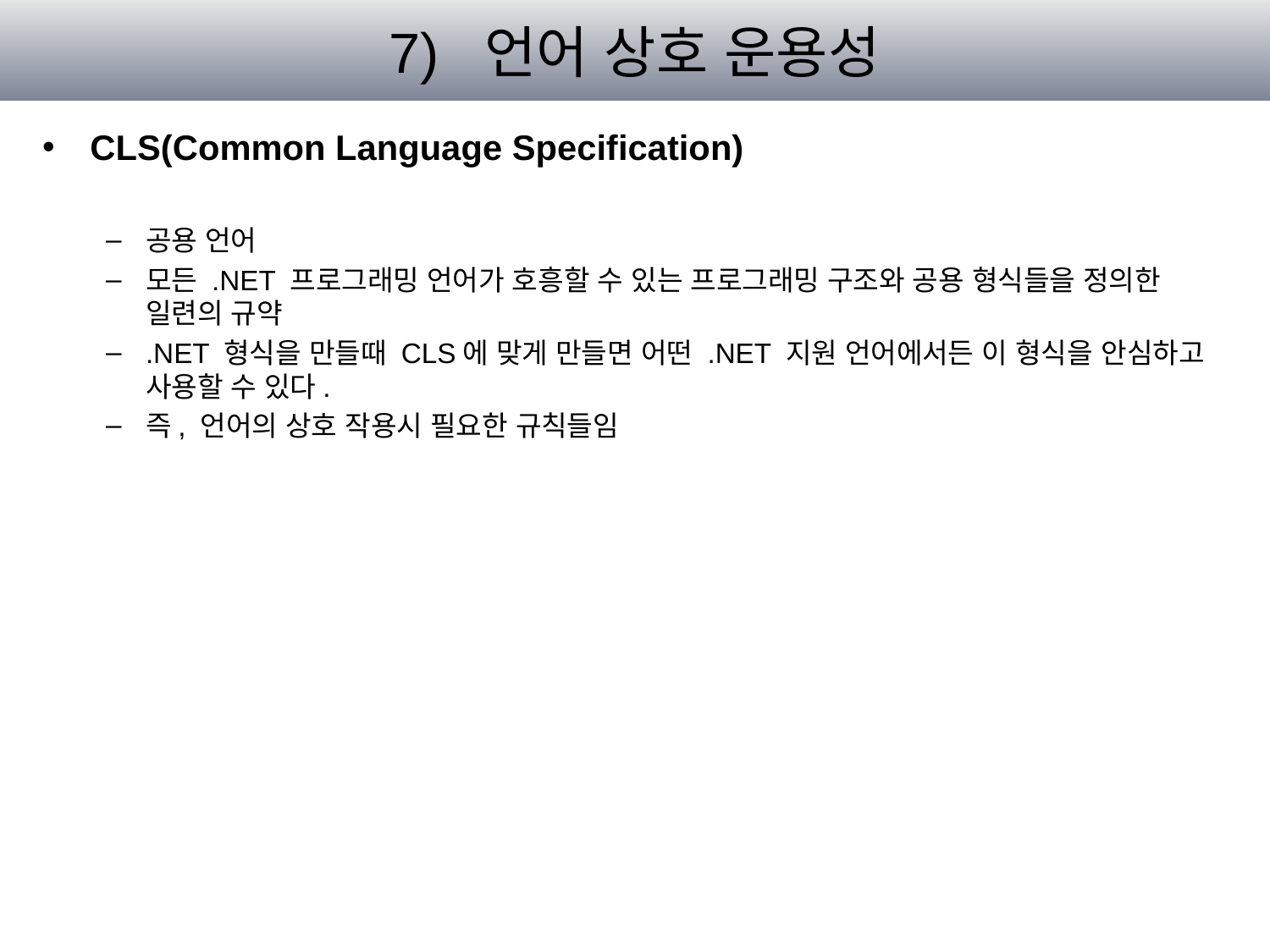

# 7)  언어 상호 운용성
CLS(Common Language Specification)

공용 언어
모든 .NET 프로그래밍 언어가 호흥할 수 있는 프로그래밍 구조와 공용 형식들을 정의한 일련의 규약
.NET 형식을 만들때 CLS에 맞게 만들면 어떤 .NET 지원 언어에서든 이 형식을 안심하고 사용할 수 있다.
즉, 언어의 상호 작용시 필요한 규칙들임